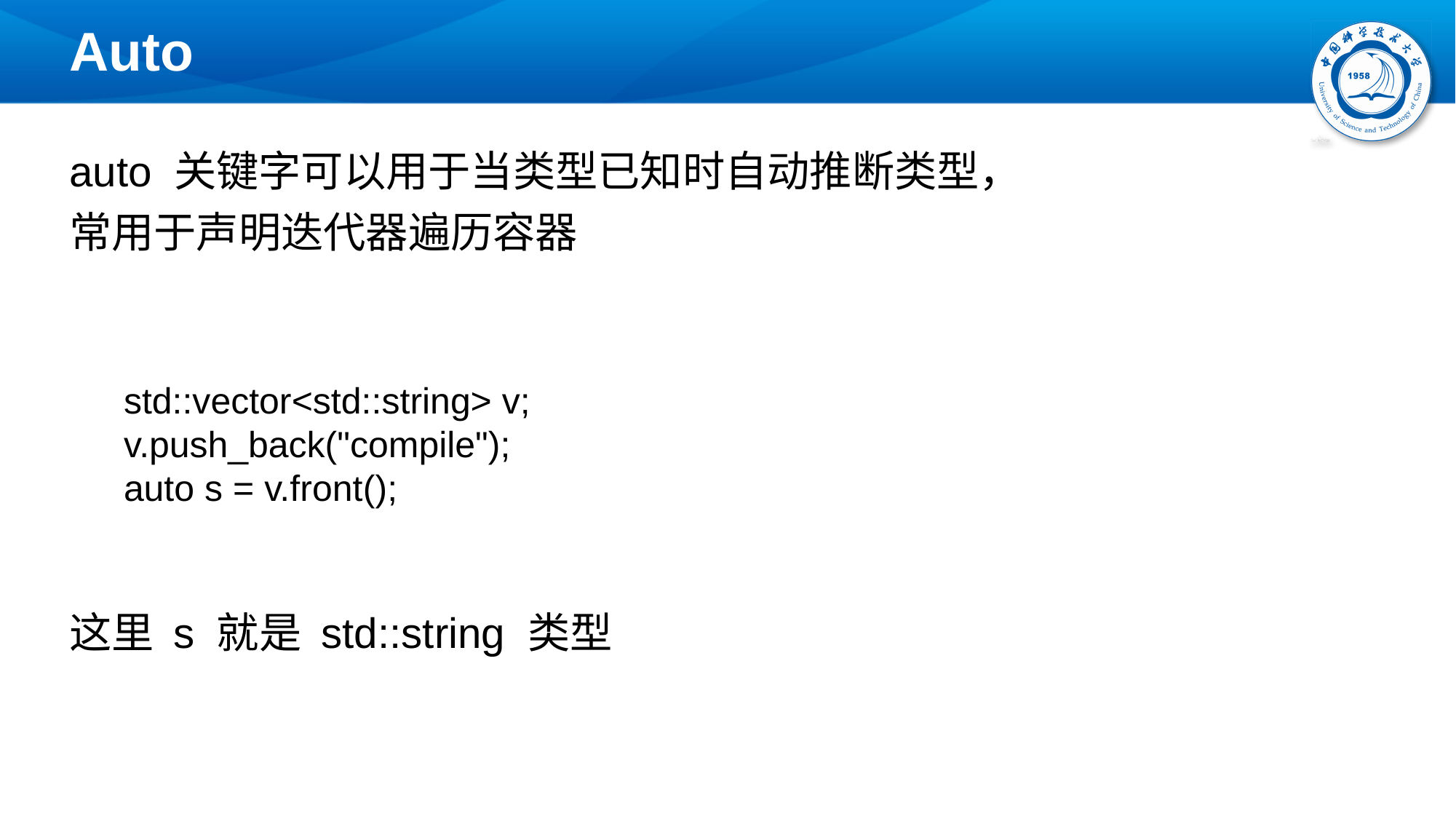

# Auto
auto 关键字可以用于当类型已知时自动推断类型，
常用于声明迭代器遍历容器
std::vector<std::string> v;
v.push_back("compile");
auto s = v.front();

这里 s 就是 std::string 类型